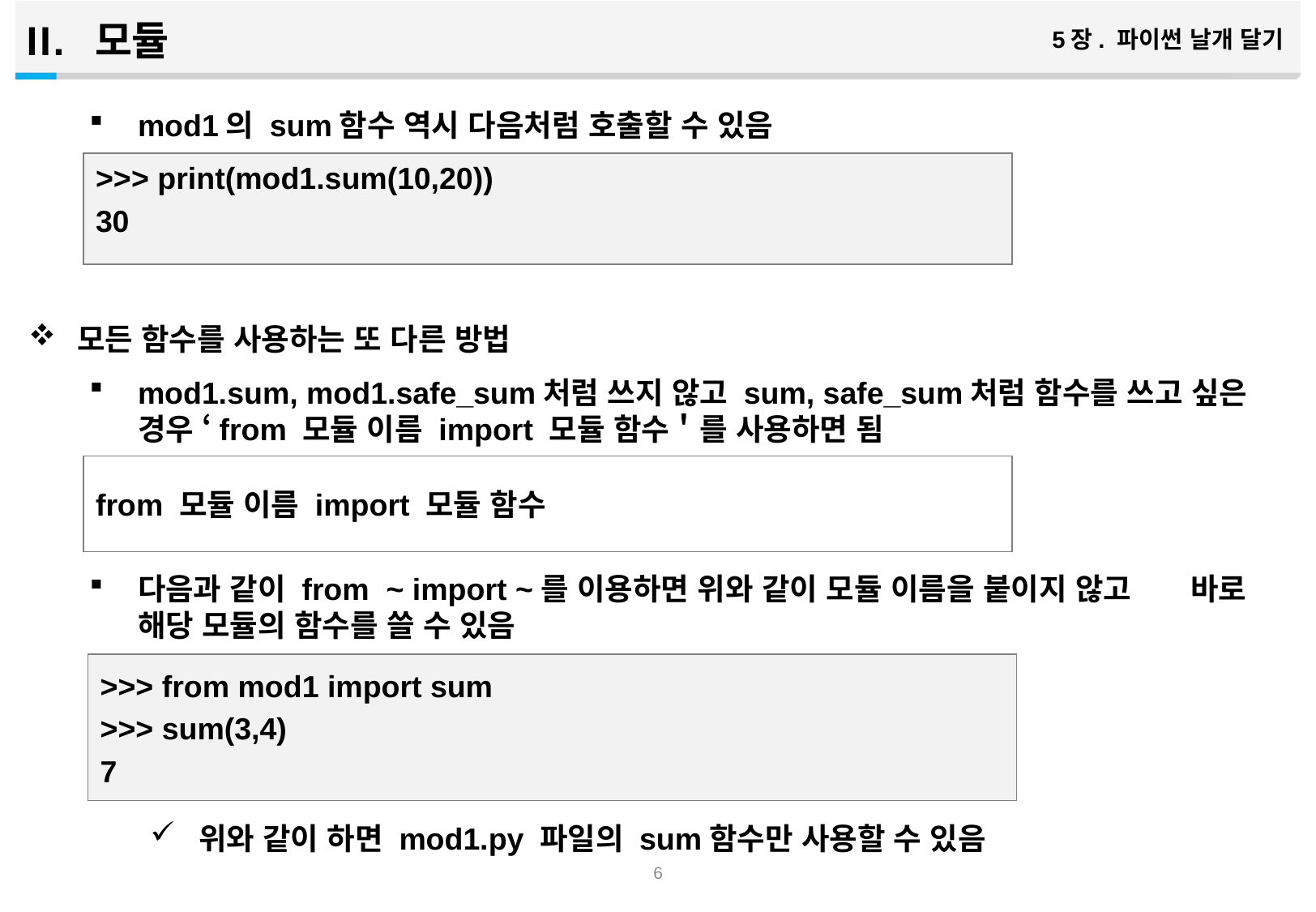

모듈
5장. 파이썬 날개 달기
mod1의 sum함수 역시 다음처럼 호출할 수 있음

모든 함수를 사용하는 또 다른 방법
mod1.sum, mod1.safe_sum처럼 쓰지 않고 sum, safe_sum처럼 함수를 쓰고 싶은 경우 ‘from 모듈 이름 import 모듈 함수＇를 사용하면 됨

다음과 같이 from  ~ import ~를 이용하면 위와 같이 모듈 이름을 붙이지 않고       바로 해당 모듈의 함수를 쓸 수 있음

위와 같이 하면 mod1.py 파일의 sum함수만 사용할 수 있음
>>> print(mod1.sum(10,20))
30
from 모듈 이름 import 모듈 함수
>>> from mod1 import sum
>>> sum(3,4)
7
6